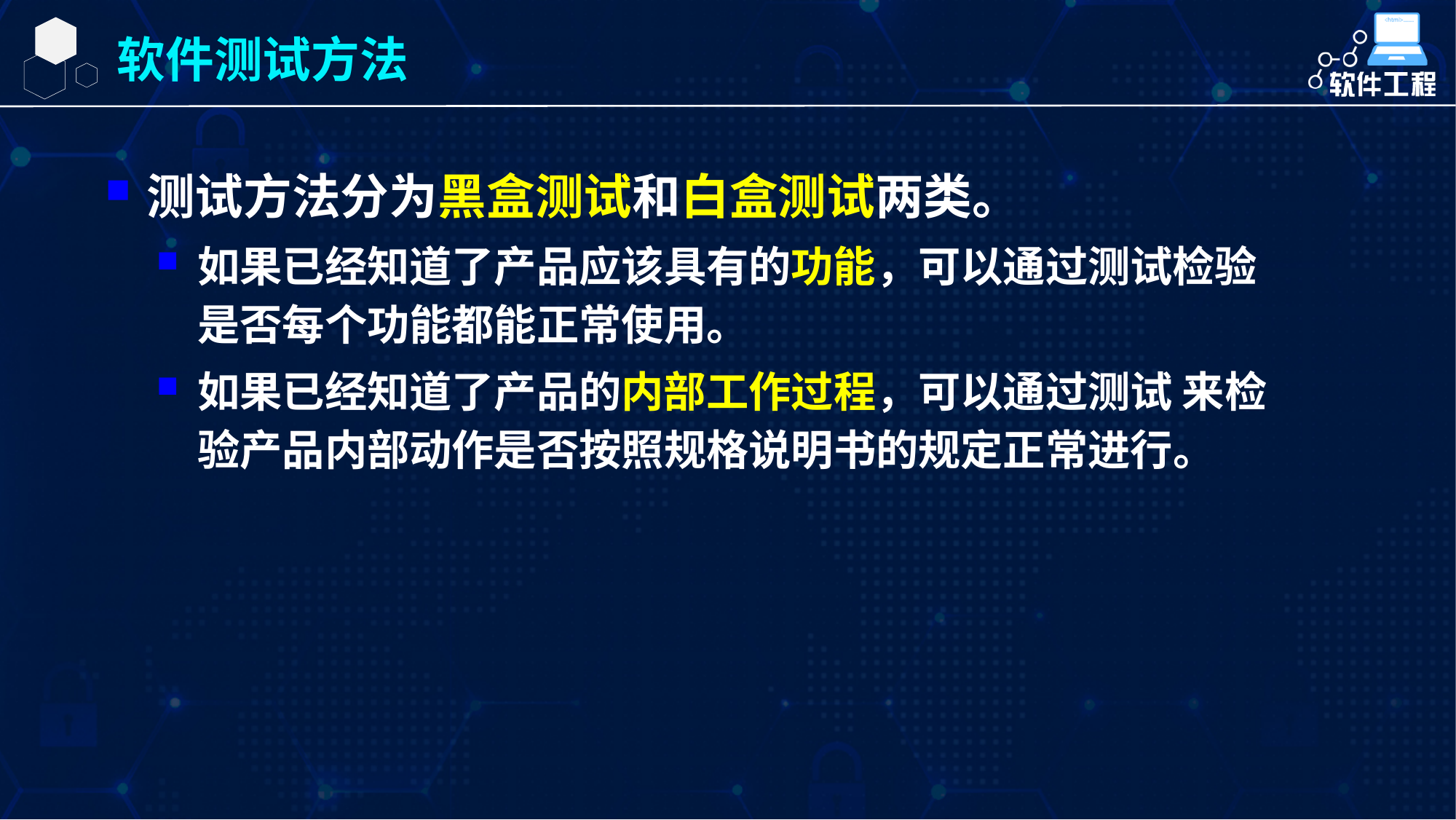

软件测试方法
测试方法分为黑盒测试和白盒测试两类。
如果已经知道了产品应该具有的功能，可以通过测试检验是否每个功能都能正常使用。
如果已经知道了产品的内部工作过程，可以通过测试 来检验产品内部动作是否按照规格说明书的规定正常进行。